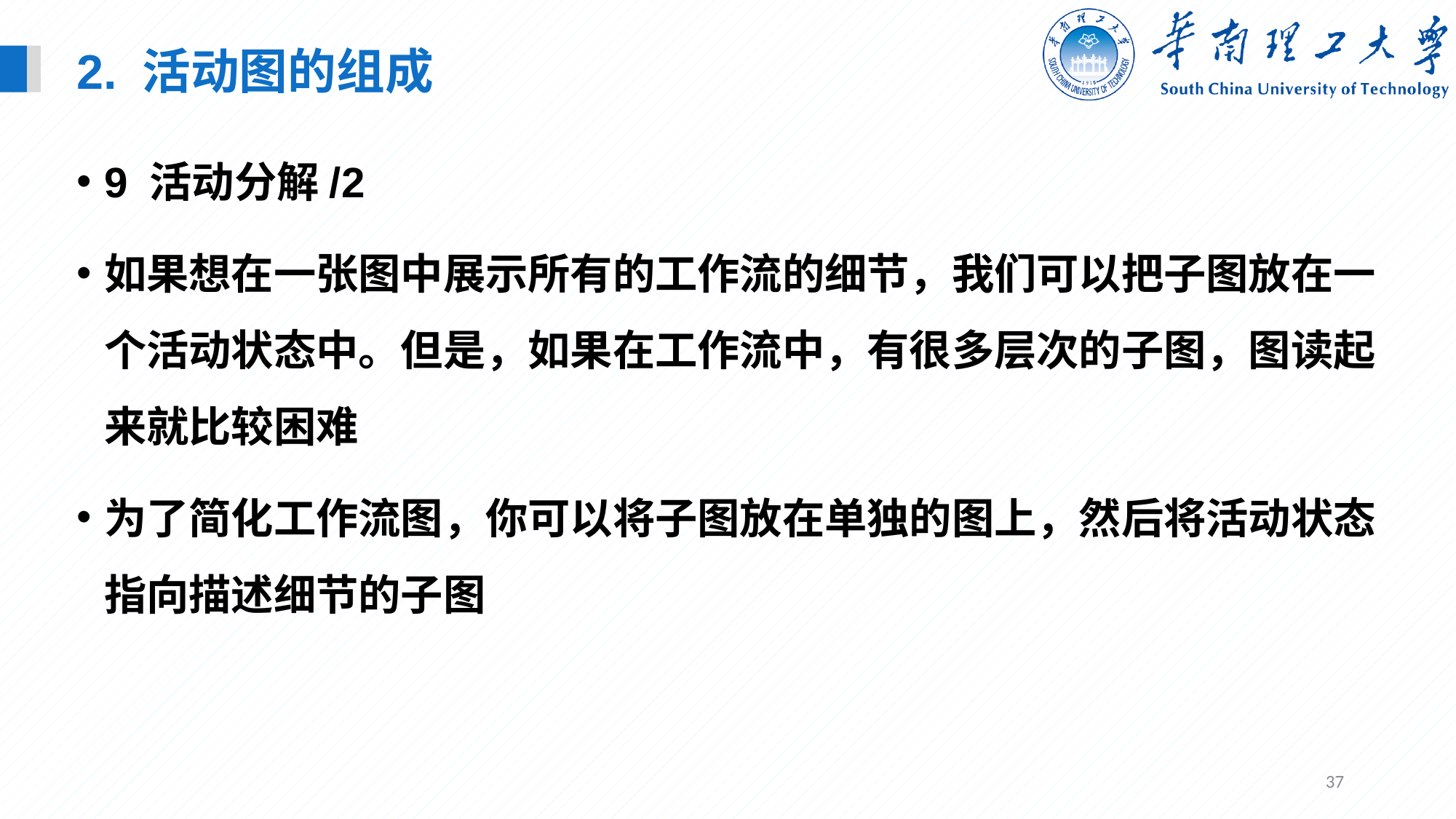

2. 活动图的组成
9 活动分解/2
如果想在一张图中展示所有的工作流的细节，我们可以把子图放在一个活动状态中。但是，如果在工作流中，有很多层次的子图，图读起来就比较困难
为了简化工作流图，你可以将子图放在单独的图上，然后将活动状态指向描述细节的子图

37